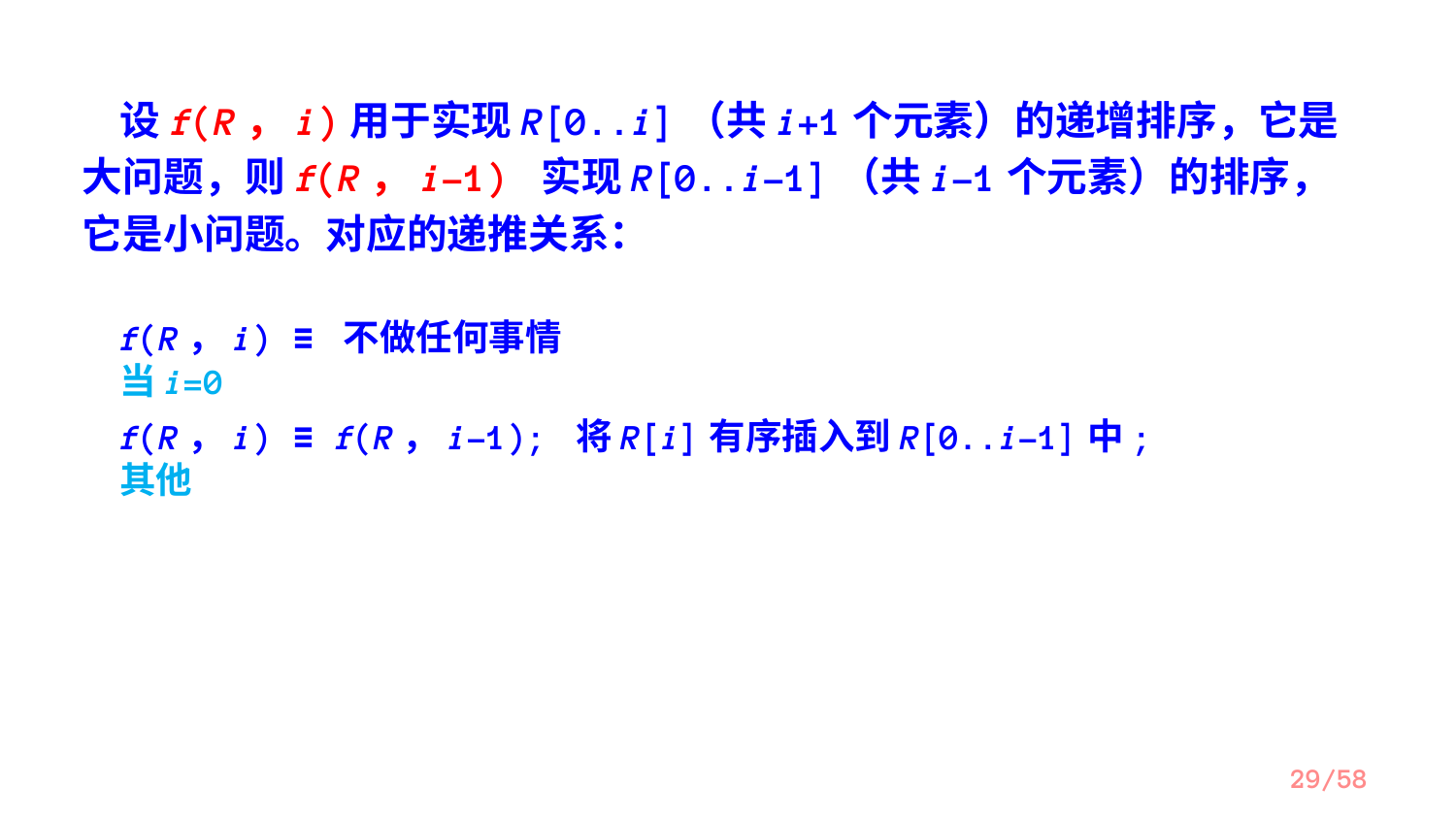

设f(R，i)用于实现R[0..i]（共i+1个元素）的递增排序，它是大问题，则f(R，i-1) 实现R[0..i-1]（共i-1个元素）的排序，它是小问题。对应的递推关系：
f(R，i) ≡ 不做任何事情					当i=0
f(R，i) ≡ f(R，i-1); 将R[i]有序插入到R[0..i-1]中;	其他
29/58